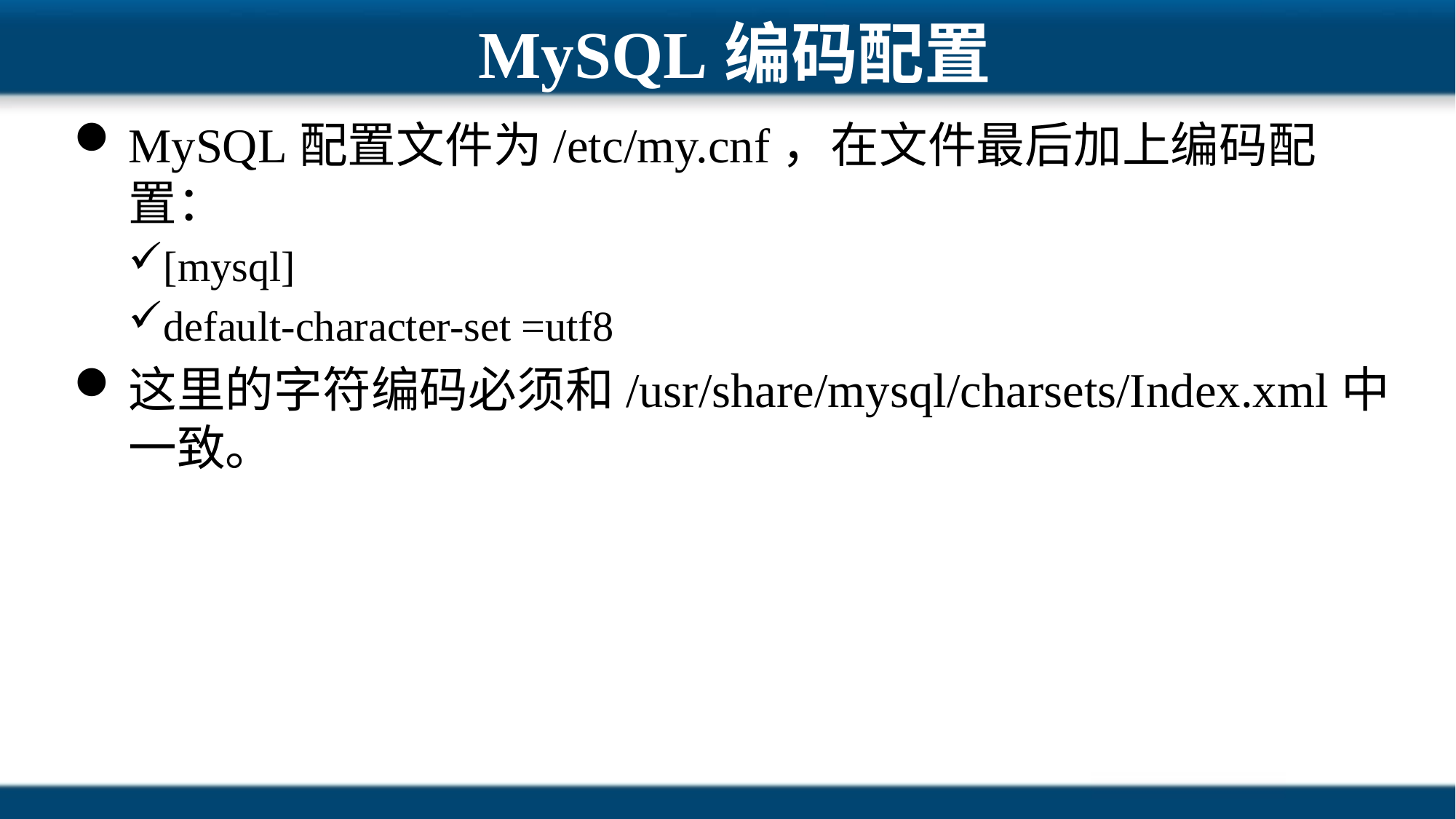

# MySQL编码配置
MySQL配置文件为/etc/my.cnf，在文件最后加上编码配置：
[mysql]
default-character-set =utf8
这里的字符编码必须和/usr/share/mysql/charsets/Index.xml中一致。